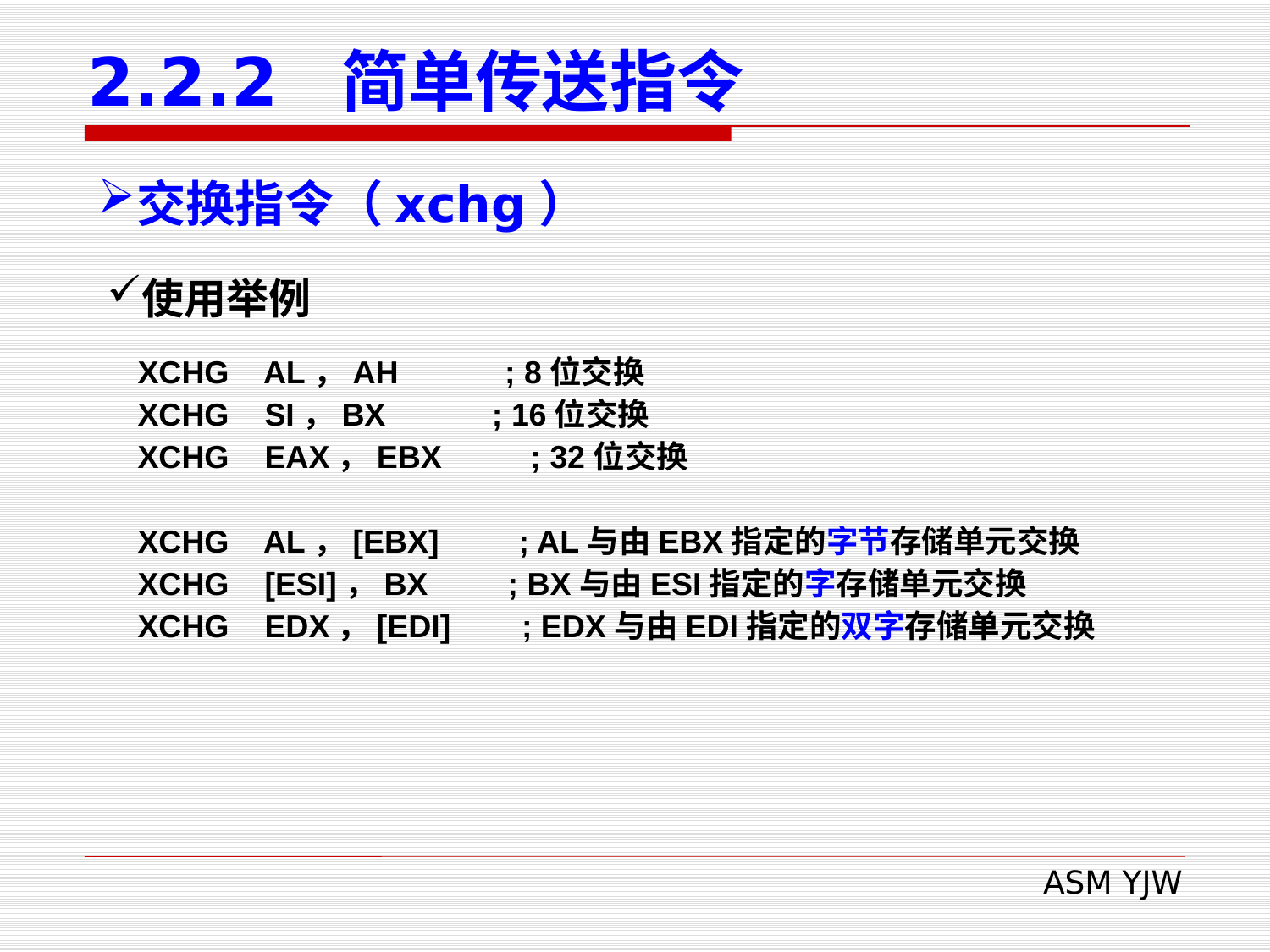

# 2.2.2  简单传送指令
交换指令（xchg）
使用举例
XCHG    AL，AH            ; 8位交换
XCHG    SI，BX            ; 16位交换
XCHG    EAX，EBX          ; 32位交换

XCHG    AL，[EBX]         ; AL与由EBX指定的字节存储单元交换
XCHG    [ESI]，BX         ; BX与由ESI指定的字存储单元交换
XCHG    EDX，[EDI]        ; EDX与由EDI指定的双字存储单元交换